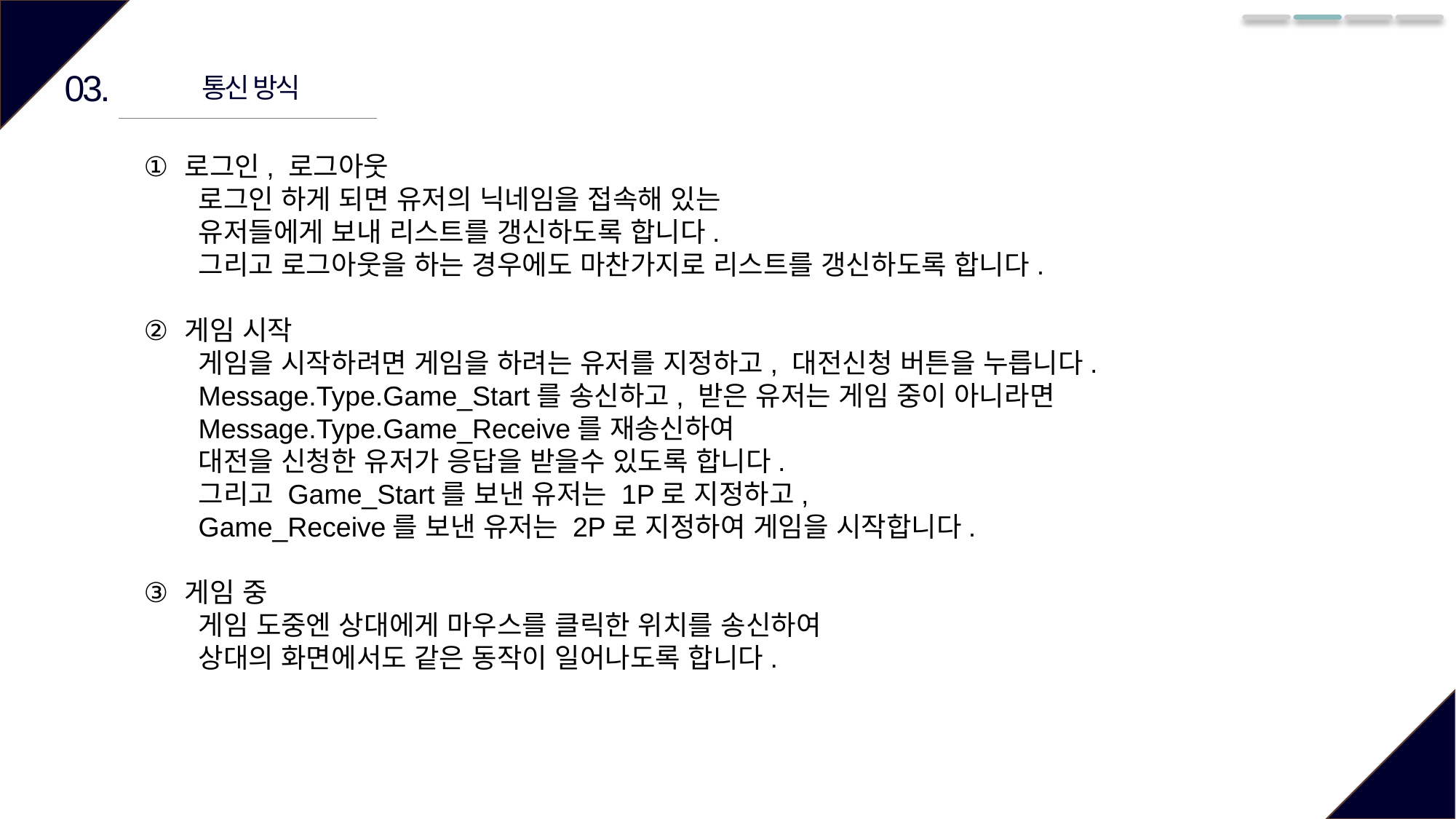

03.
통신 방식
로그인, 로그아웃
로그인 하게 되면 유저의 닉네임을 접속해 있는
유저들에게 보내 리스트를 갱신하도록 합니다.
그리고 로그아웃을 하는 경우에도 마찬가지로 리스트를 갱신하도록 합니다.

게임 시작
게임을 시작하려면 게임을 하려는 유저를 지정하고, 대전신청 버튼을 누릅니다.
Message.Type.Game_Start를 송신하고, 받은 유저는 게임 중이 아니라면
Message.Type.Game_Receive를 재송신하여
대전을 신청한 유저가 응답을 받을수 있도록 합니다.
그리고 Game_Start를 보낸 유저는 1P로 지정하고,
Game_Receive를 보낸 유저는 2P로 지정하여 게임을 시작합니다.

게임 중
게임 도중엔 상대에게 마우스를 클릭한 위치를 송신하여
상대의 화면에서도 같은 동작이 일어나도록 합니다.